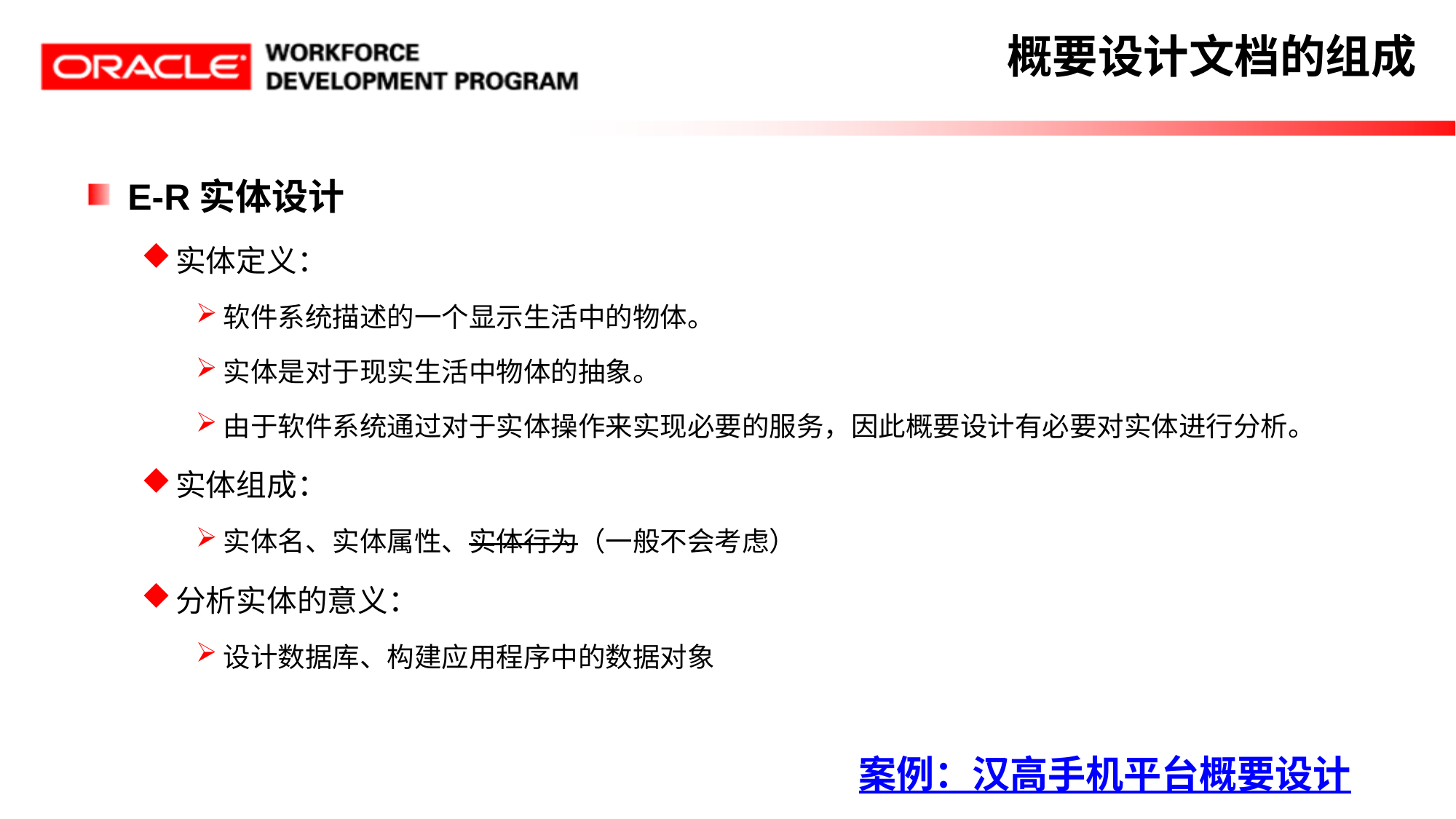

# 概要设计文档的组成
E-R实体设计
实体定义：
软件系统描述的一个显示生活中的物体。
实体是对于现实生活中物体的抽象。
由于软件系统通过对于实体操作来实现必要的服务，因此概要设计有必要对实体进行分析。
实体组成：
实体名、实体属性、实体行为（一般不会考虑）
分析实体的意义：
设计数据库、构建应用程序中的数据对象
案例：汉高手机平台概要设计